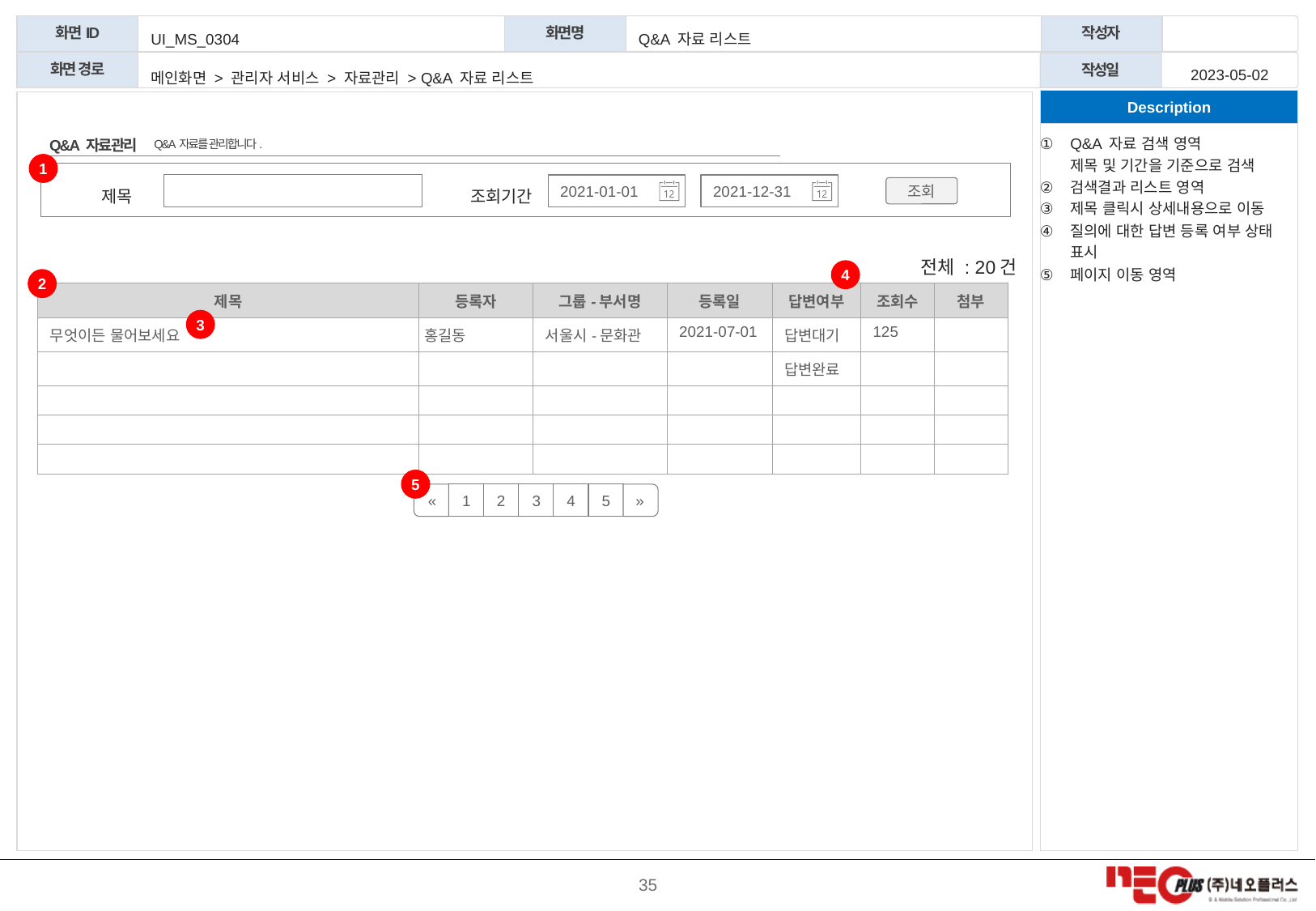

UI_MS_0304
Q&A 자료 리스트

2023-05-02
메인화면 > 관리자 서비스 > 자료관리 > Q&A 자료 리스트

 Q&A자료를 관리합니다.
Q&A 자료 검색 영역
제목 및 기간을 기준으로 검색
검색결과 리스트 영역
제목 클릭시 상세내용으로 이동
질의에 대한 답변 등록 여부 상태 표시
페이지 이동 영역

Q&A 자료관리
1

2021-12-31

2021-01-01

조회
제목
조회기간
전체 : 20건
4
2
| 제목 | 등록자 | 그룹-부서명 | 등록일 | 답변여부 | 조회수 | 첨부 |
| --- | --- | --- | --- | --- | --- | --- |
| 무엇이든 물어보세요 | 홍길동 | 서울시-문화관 | 2021-07-01 | 답변대기 | 125 |  |
|  |  |  |  | 답변완료 |  |  |
|  |  |  |  |  |  |  |
|  |  |  |  |  |  |  |
|  |  |  |  |  |  |  |
3
5
1
2
3
4
5
«
»